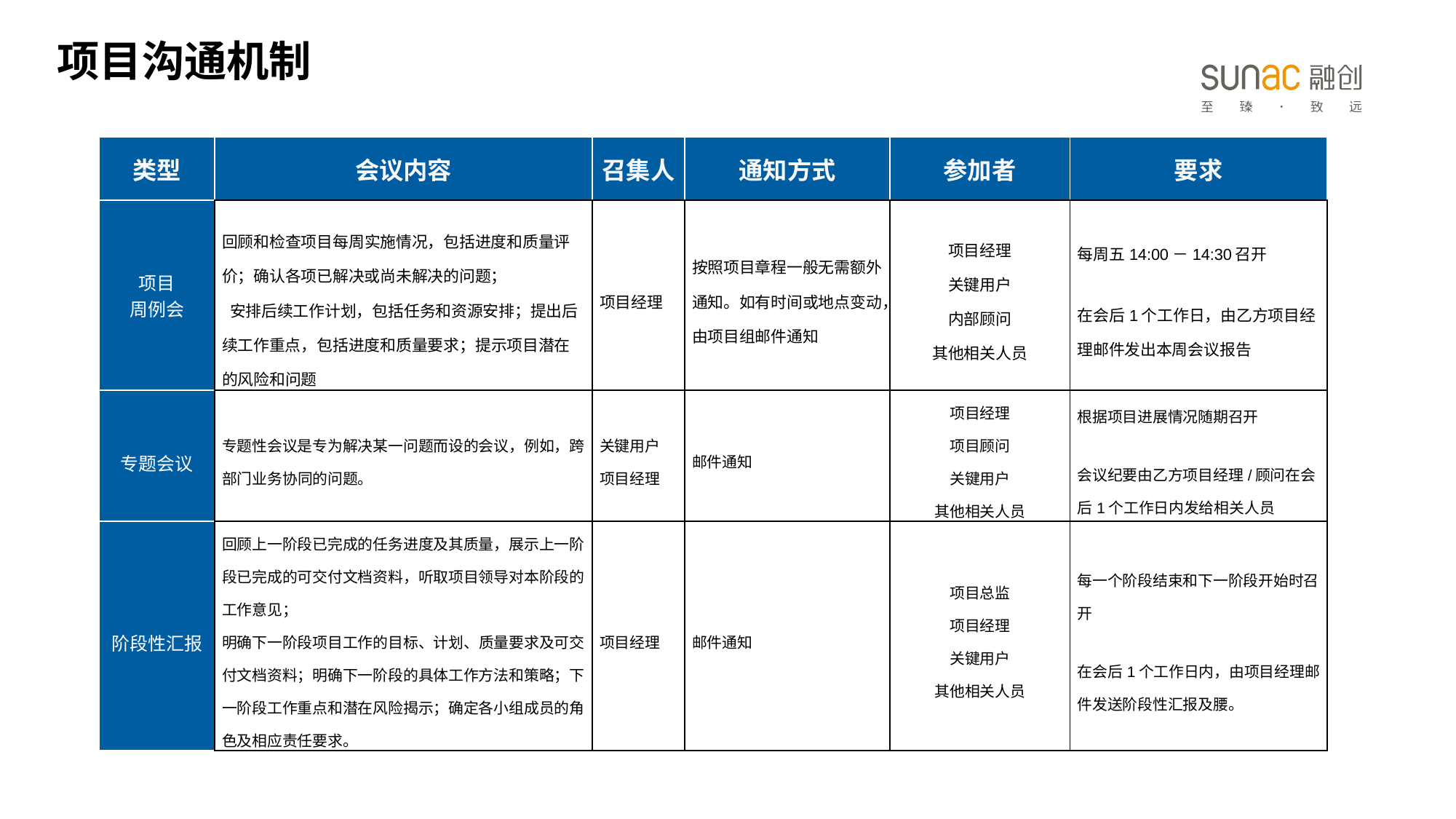

项目沟通机制
| 类型 | 会议内容 | 召集人 | 通知方式 | 参加者 | 要求 |
| --- | --- | --- | --- | --- | --- |
| 项目 周例会 | 回顾和检查项目每周实施情况，包括进度和质量评价；确认各项已解决或尚未解决的问题；  安排后续工作计划，包括任务和资源安排；提出后续工作重点，包括进度和质量要求；提示项目潜在的风险和问题 | 项目经理 | 按照项目章程一般无需额外通知。如有时间或地点变动，由项目组邮件通知 | 项目经理 关键用户 内部顾问 其他相关人员 | 每周五14:00－14:30召开 在会后1个工作日，由乙方项目经理邮件发出本周会议报告 |
| 专题会议 | 专题性会议是专为解决某一问题而设的会议，例如，跨部门业务协同的问题。 | 关键用户 项目经理 | 邮件通知 | 项目经理 项目顾问 关键用户 其他相关人员 | 根据项目进展情况随期召开 会议纪要由乙方项目经理/顾问在会后1个工作日内发给相关人员 |
| 阶段性汇报 | 回顾上一阶段已完成的任务进度及其质量，展示上一阶段已完成的可交付文档资料，听取项目领导对本阶段的工作意见； 明确下一阶段项目工作的目标、计划、质量要求及可交付文档资料；明确下一阶段的具体工作方法和策略；下一阶段工作重点和潜在风险揭示；确定各小组成员的角色及相应责任要求。 | 项目经理 | 邮件通知 | 项目总监 项目经理 关键用户 其他相关人员 | 每一个阶段结束和下一阶段开始时召开 在会后1个工作日内，由项目经理邮件发送阶段性汇报及腰。 |